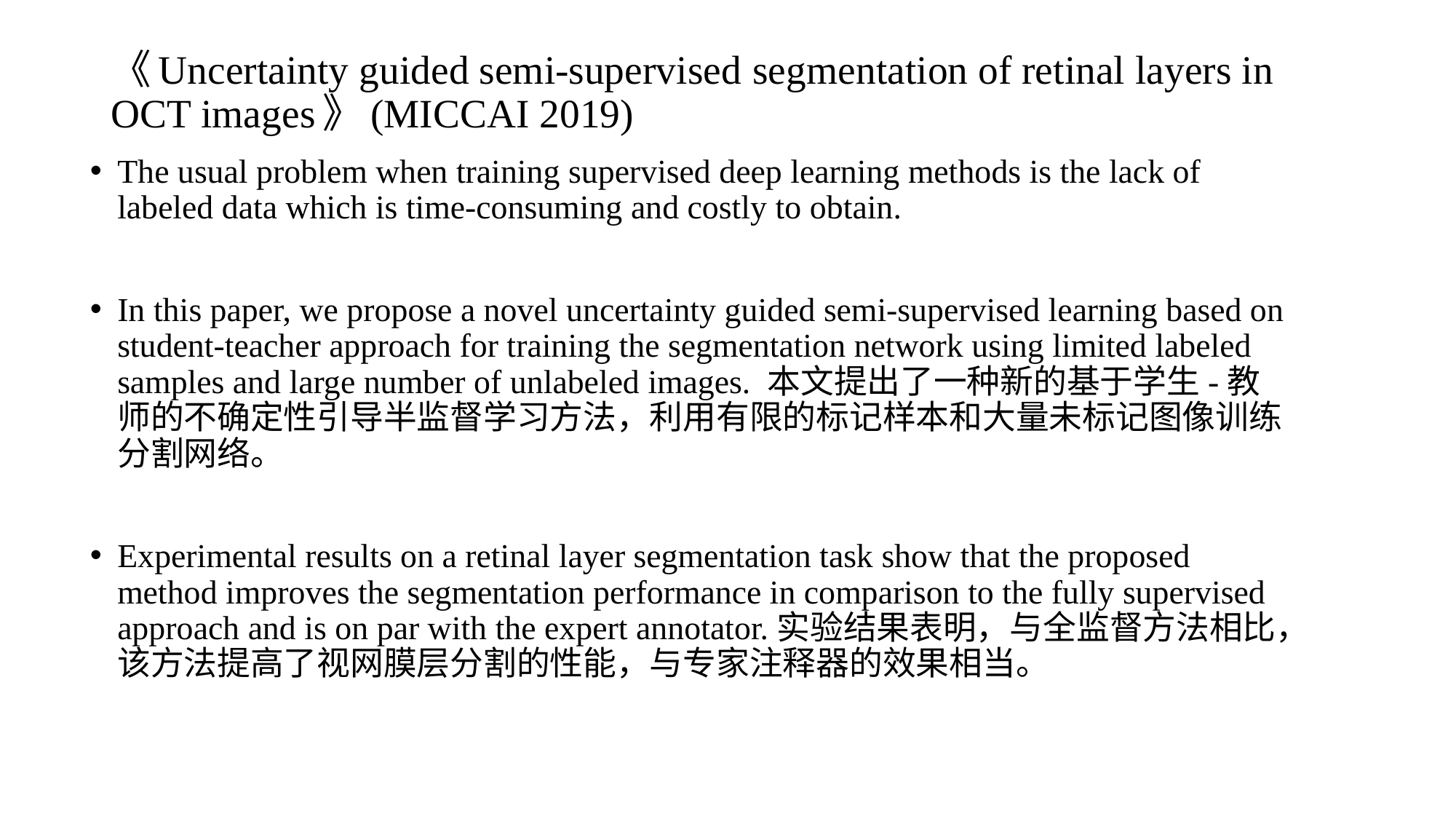

# 《Uncertainty guided semi-supervised segmentation of retinal layers in OCT images》(MICCAI 2019)
The usual problem when training supervised deep learning methods is the lack of labeled data which is time-consuming and costly to obtain.

In this paper, we propose a novel uncertainty guided semi-supervised learning based on student-teacher approach for training the segmentation network using limited labeled samples and large number of unlabeled images. 本文提出了一种新的基于学生-教师的不确定性引导半监督学习方法，利用有限的标记样本和大量未标记图像训练分割网络。

Experimental results on a retinal layer segmentation task show that the proposed method improves the segmentation performance in comparison to the fully supervised approach and is on par with the expert annotator.实验结果表明，与全监督方法相比，该方法提高了视网膜层分割的性能，与专家注释器的效果相当。